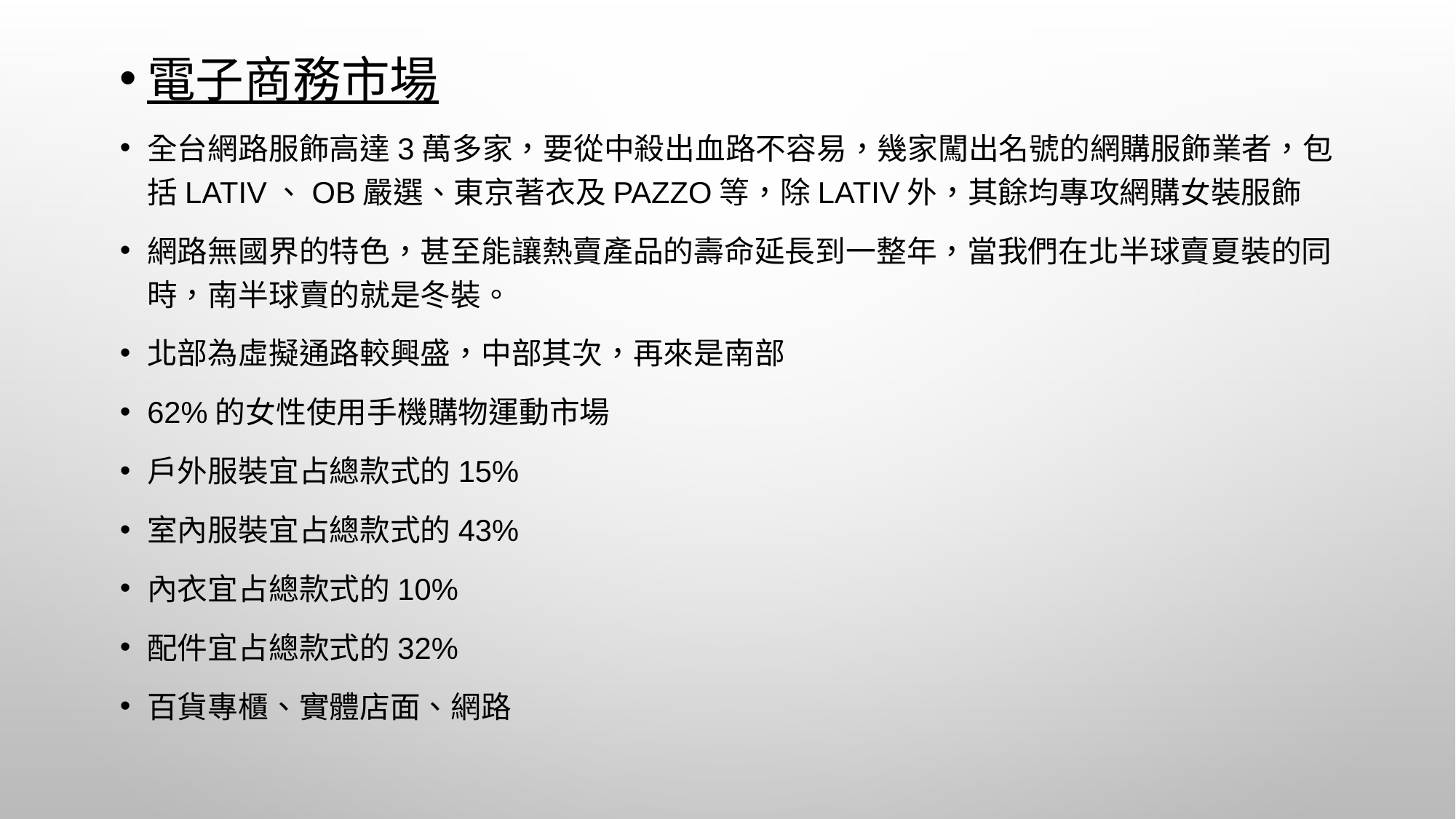

電子商務市場
全台網路服飾高達3萬多家，要從中殺出血路不容易，幾家闖出名號的網購服飾業者，包括Lativ、OB嚴選、東京著衣及PAZZO等，除Lativ外，其餘均專攻網購女裝服飾
網路無國界的特色，甚至能讓熱賣產品的壽命延長到一整年，當我們在北半球賣夏裝的同時，南半球賣的就是冬裝。
北部為虛擬通路較興盛，中部其次，再來是南部
62%的女性使用手機購物運動市場
戶外服裝宜占總款式的15%
室內服裝宜占總款式的43%
內衣宜占總款式的10%
配件宜占總款式的32%
百貨專櫃、實體店面、網路